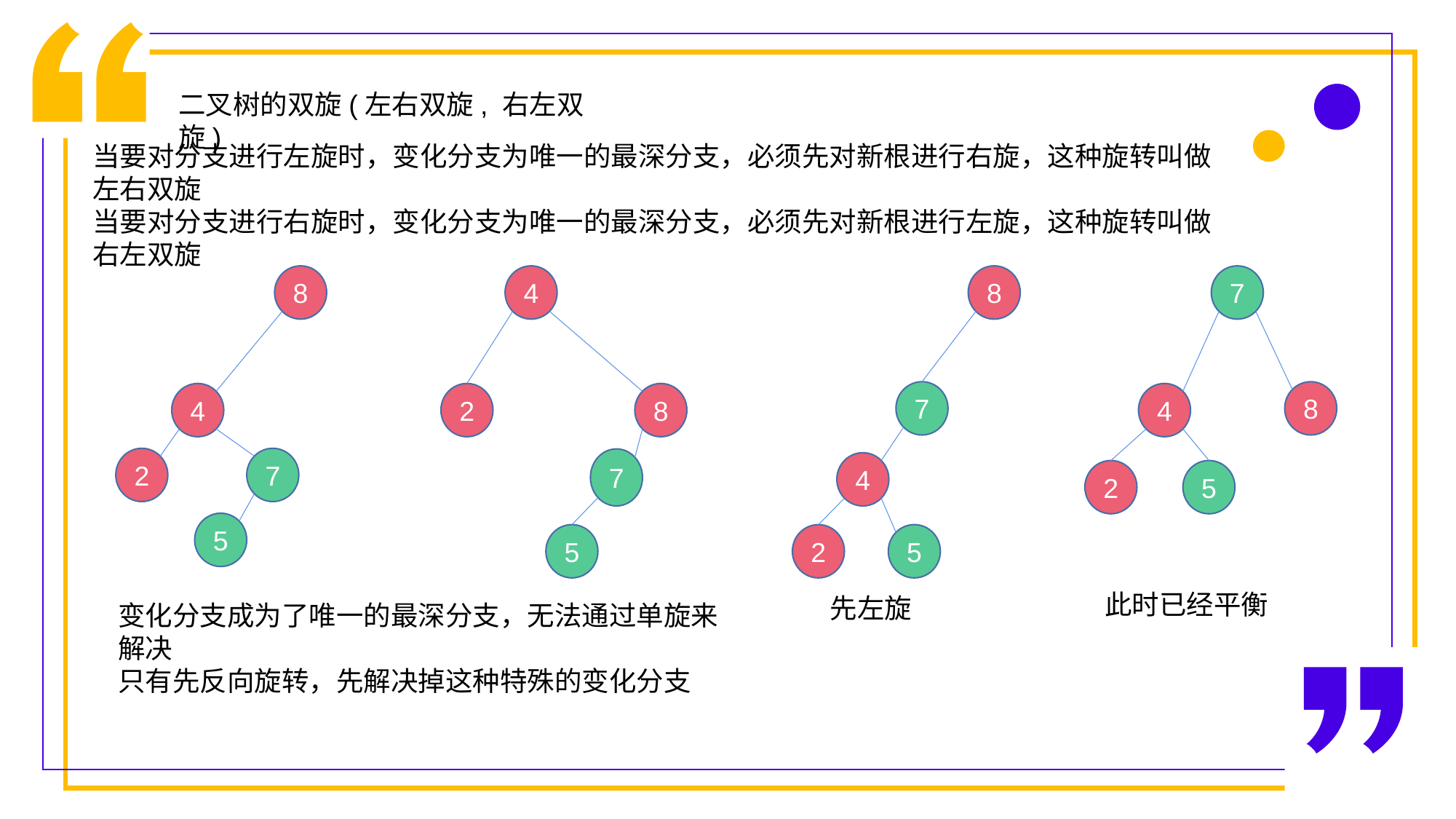

二叉树的双旋(左右双旋, 右左双旋)

当要对分支进行左旋时，变化分支为唯一的最深分支，必须先对新根进行右旋，这种旋转叫做左右双旋
当要对分支进行右旋时，变化分支为唯一的最深分支，必须先对新根进行左旋，这种旋转叫做右左双旋
8
4
8
7
7
8
4
2
8
4
2
7
7
4
2
5
5
5
2
5
此时已经平衡
先左旋
变化分支成为了唯一的最深分支，无法通过单旋来解决
只有先反向旋转，先解决掉这种特殊的变化分支